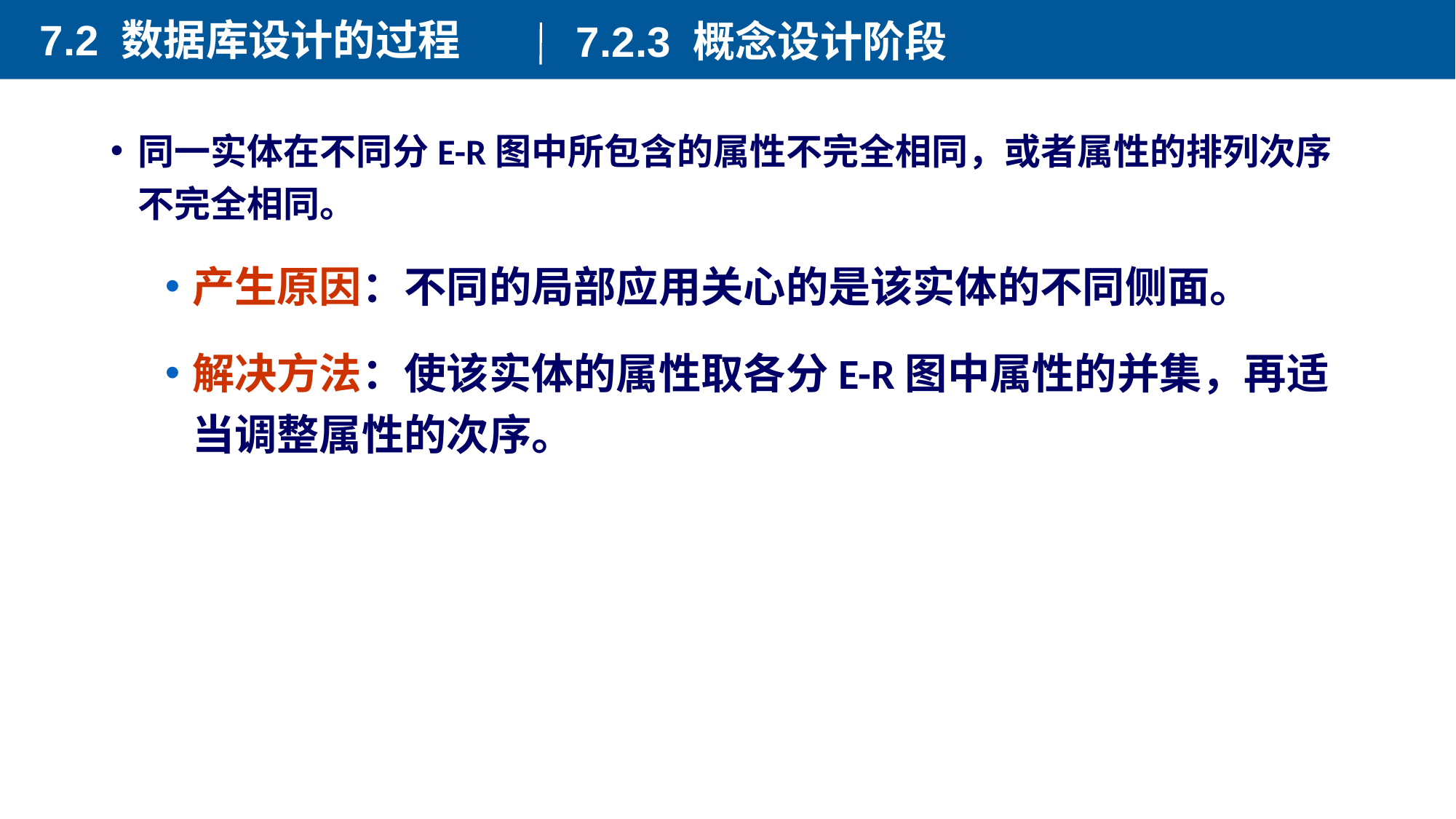

7.2 数据库设计的过程
7.2.3 概念设计阶段
同一实体在不同分E-R图中所包含的属性不完全相同，或者属性的排列次序不完全相同。
产生原因：不同的局部应用关心的是该实体的不同侧面。
解决方法：使该实体的属性取各分E-R图中属性的并集，再适当调整属性的次序。